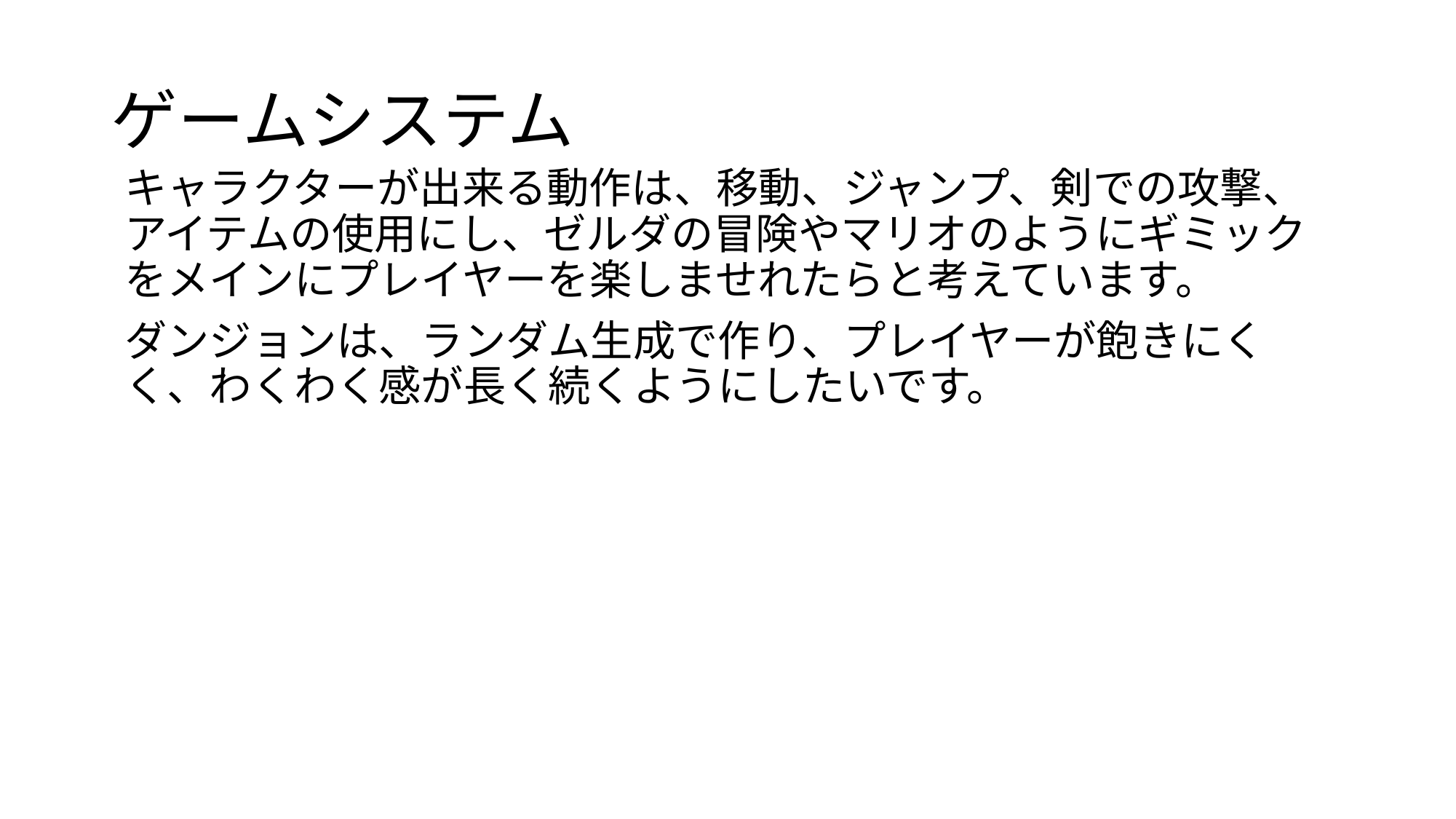

# ゲームシステム
キャラクターが出来る動作は、移動、ジャンプ、剣での攻撃、アイテムの使用にし、ゼルダの冒険やマリオのようにギミックをメインにプレイヤーを楽しませれたらと考えています。
ダンジョンは、ランダム生成で作り、プレイヤーが飽きにくく、わくわく感が長く続くようにしたいです。